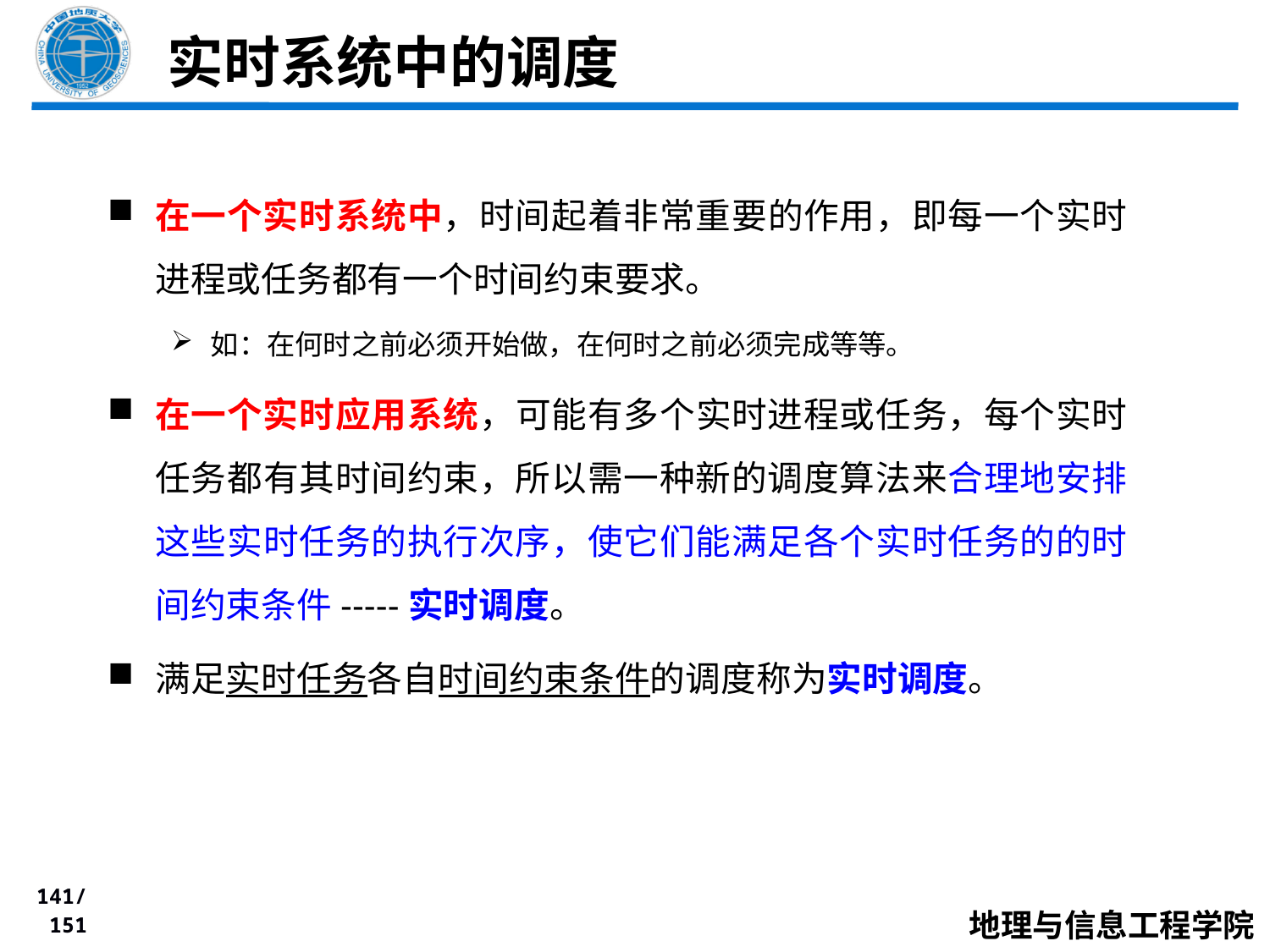

实时系统中的调度
在一个实时系统中，时间起着非常重要的作用，即每一个实时进程或任务都有一个时间约束要求。
如：在何时之前必须开始做，在何时之前必须完成等等。
在一个实时应用系统，可能有多个实时进程或任务，每个实时任务都有其时间约束，所以需一种新的调度算法来合理地安排这些实时任务的执行次序，使它们能满足各个实时任务的的时间约束条件-----实时调度。
满足实时任务各自时间约束条件的调度称为实时调度。